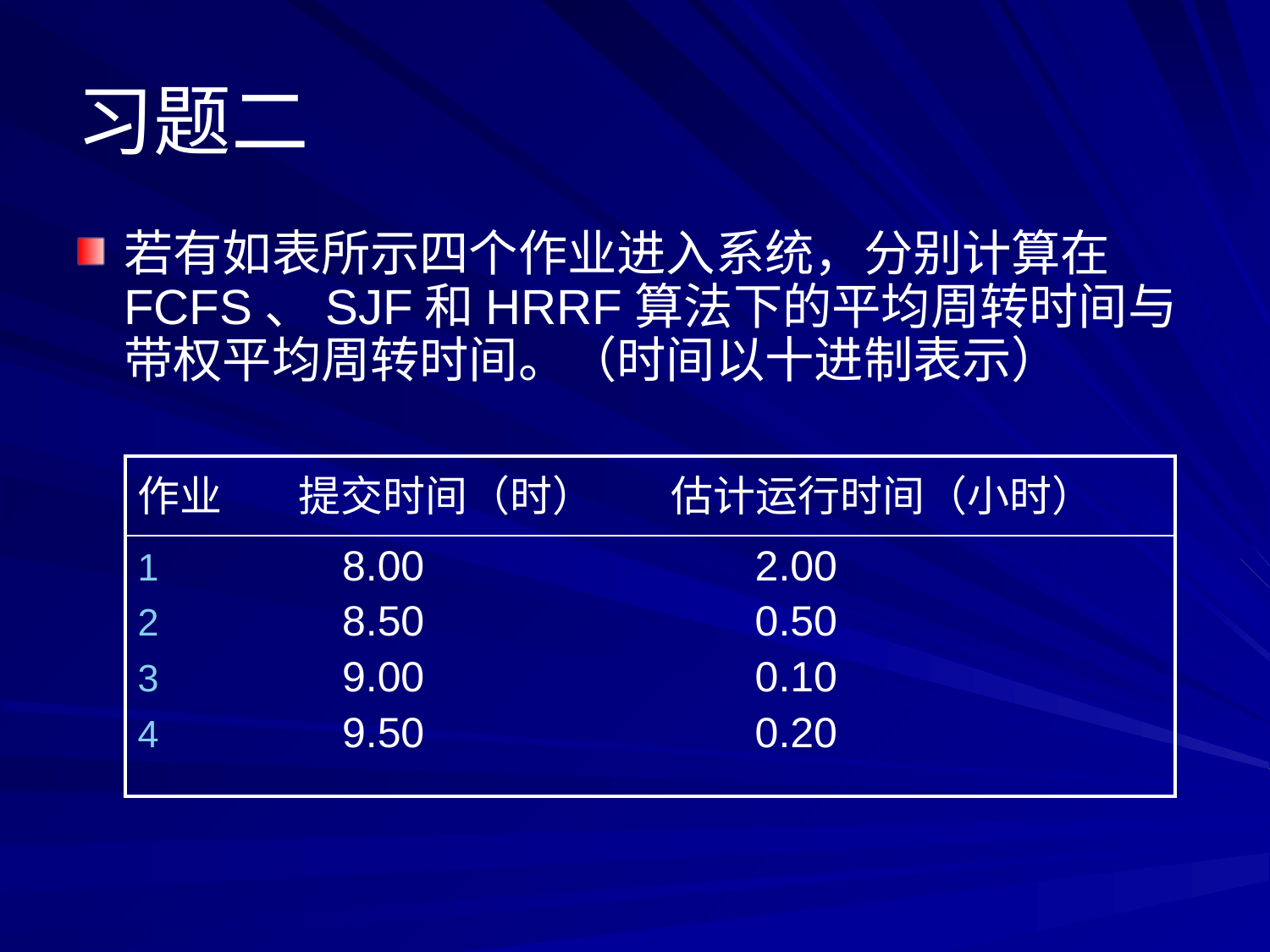

# 习题二
若有如表所示四个作业进入系统，分别计算在FCFS、SJF和HRRF算法下的平均周转时间与带权平均周转时间。（时间以十进制表示）
| 作业 提交时间（时） 估计运行时间（小时） |
| --- |
| 8.00 2.00 8.50 0.50 9.00 0.10 9.50 0.20 |